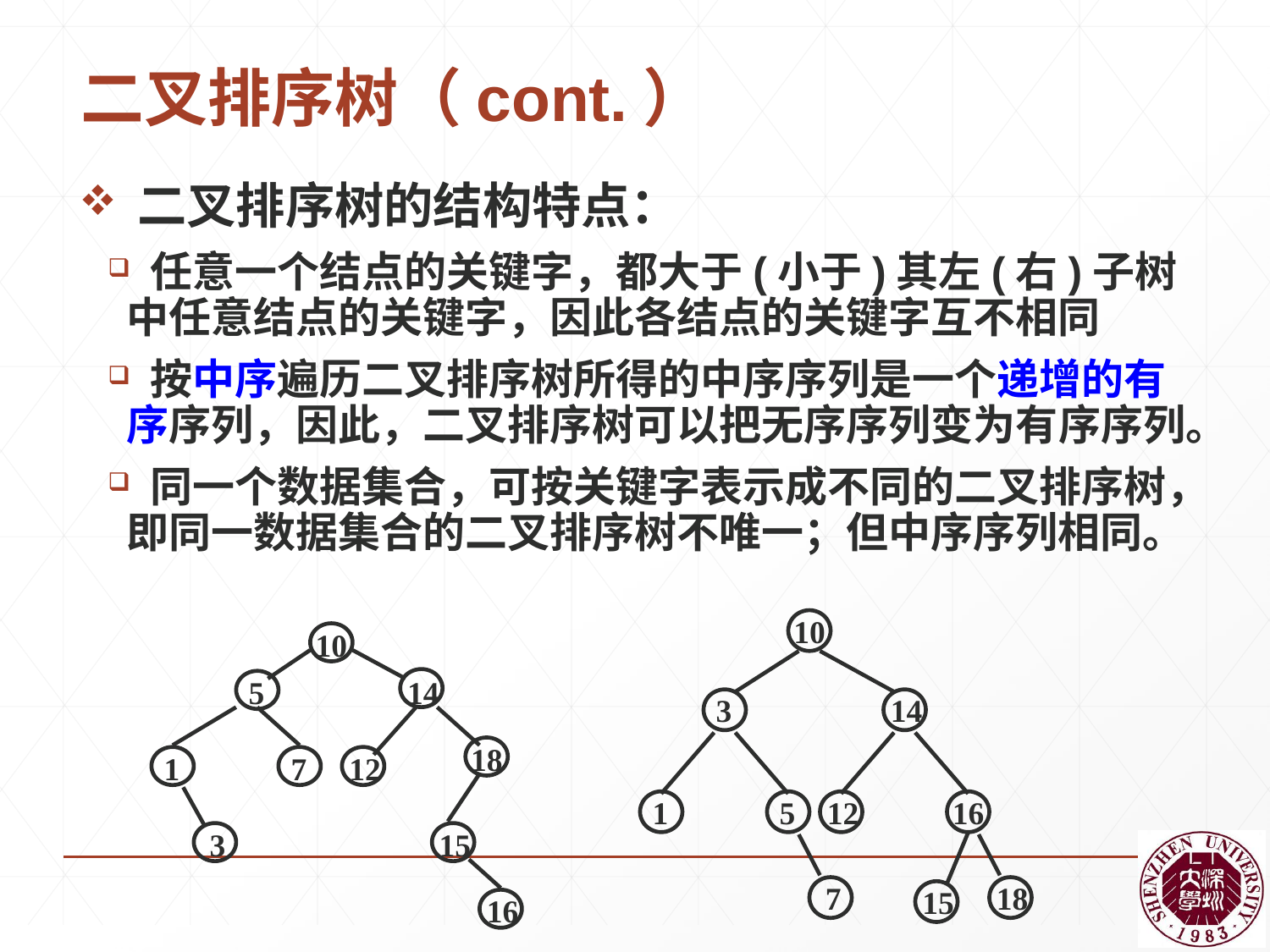

# 二叉排序树（cont.）
 二叉排序树的结构特点：
 任意一个结点的关键字，都大于(小于)其左(右)子树中任意结点的关键字，因此各结点的关键字互不相同
 按中序遍历二叉排序树所得的中序序列是一个递增的有序序列，因此，二叉排序树可以把无序序列变为有序序列。
 同一个数据集合，可按关键字表示成不同的二叉排序树，即同一数据集合的二叉排序树不唯一；但中序序列相同。

10

3
14

1
5
12
16

7
18
15

10

5
14

18

1
7
12

3
15

16